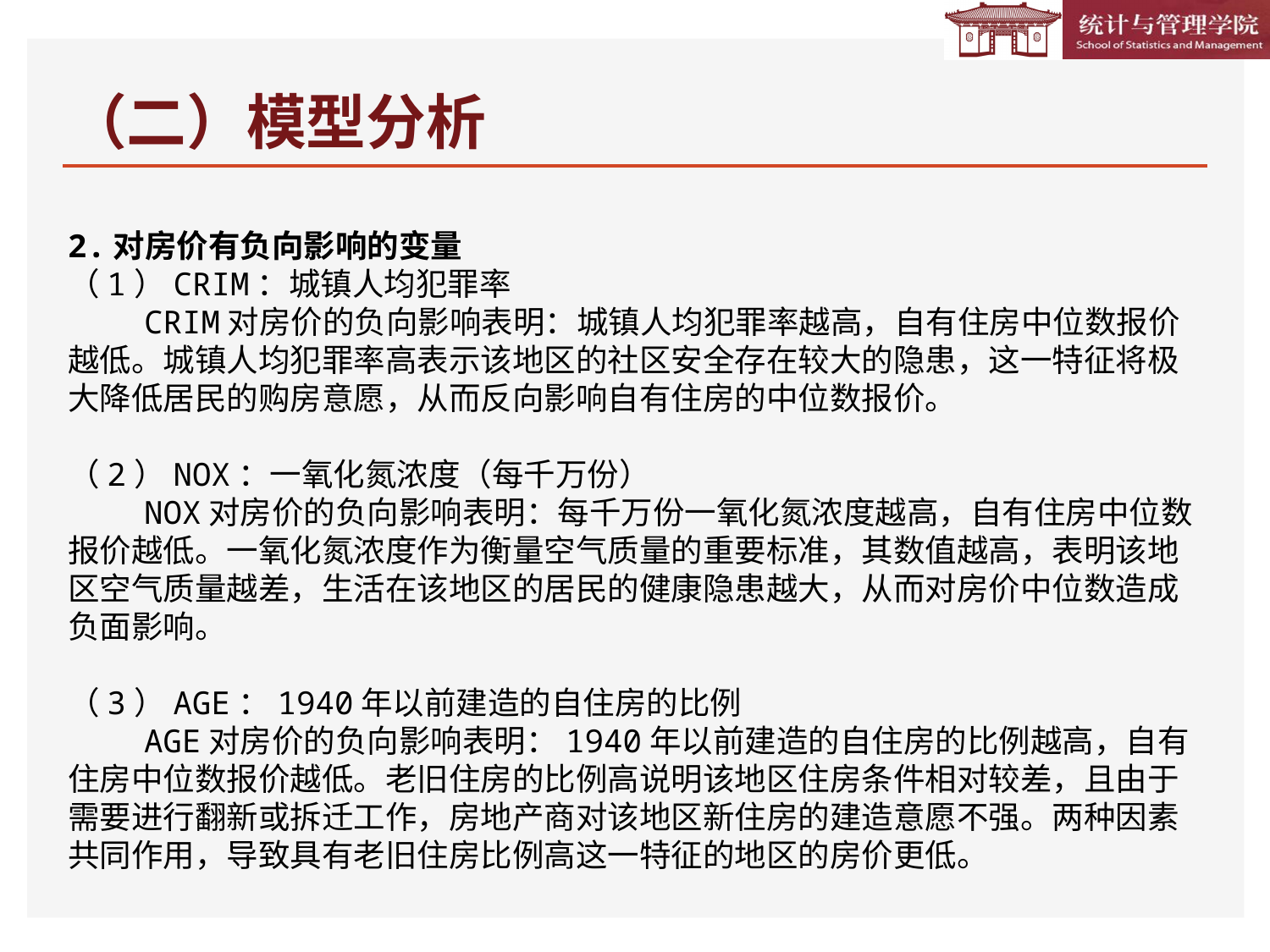

# （二）模型分析
2.对房价有负向影响的变量
（1）CRIM：城镇人均犯罪率
    CRIM对房价的负向影响表明：城镇人均犯罪率越高，自有住房中位数报价越低。城镇人均犯罪率高表示该地区的社区安全存在较大的隐患，这一特征将极大降低居民的购房意愿，从而反向影响自有住房的中位数报价。

（2）NOX：一氧化氮浓度（每千万份）
    NOX对房价的负向影响表明：每千万份一氧化氮浓度越高，自有住房中位数报价越低。一氧化氮浓度作为衡量空气质量的重要标准，其数值越高，表明该地区空气质量越差，生活在该地区的居民的健康隐患越大，从而对房价中位数造成负面影响。

（3）AGE：1940年以前建造的自住房的比例
    AGE对房价的负向影响表明：1940年以前建造的自住房的比例越高，自有住房中位数报价越低。老旧住房的比例高说明该地区住房条件相对较差，且由于需要进行翻新或拆迁工作，房地产商对该地区新住房的建造意愿不强。两种因素共同作用，导致具有老旧住房比例高这一特征的地区的房价更低。